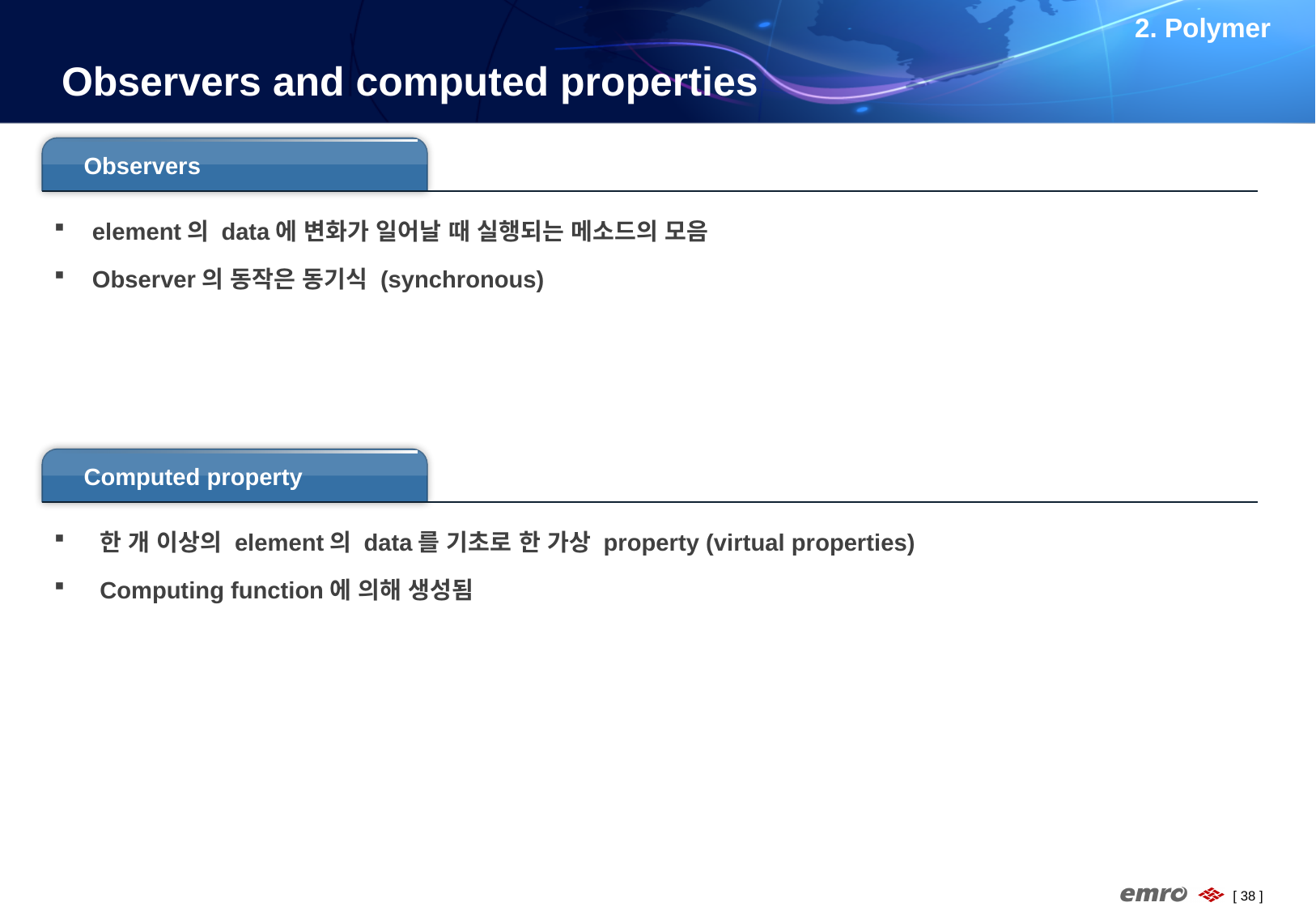

2. Polymer
# Observers and computed properties

Observers
element의 data에 변화가 일어날 때 실행되는 메소드의 모음
Observer의 동작은 동기식 (synchronous)

Computed property
한 개 이상의 element의 data를 기초로 한 가상 property (virtual properties)
Computing function에 의해 생성됨